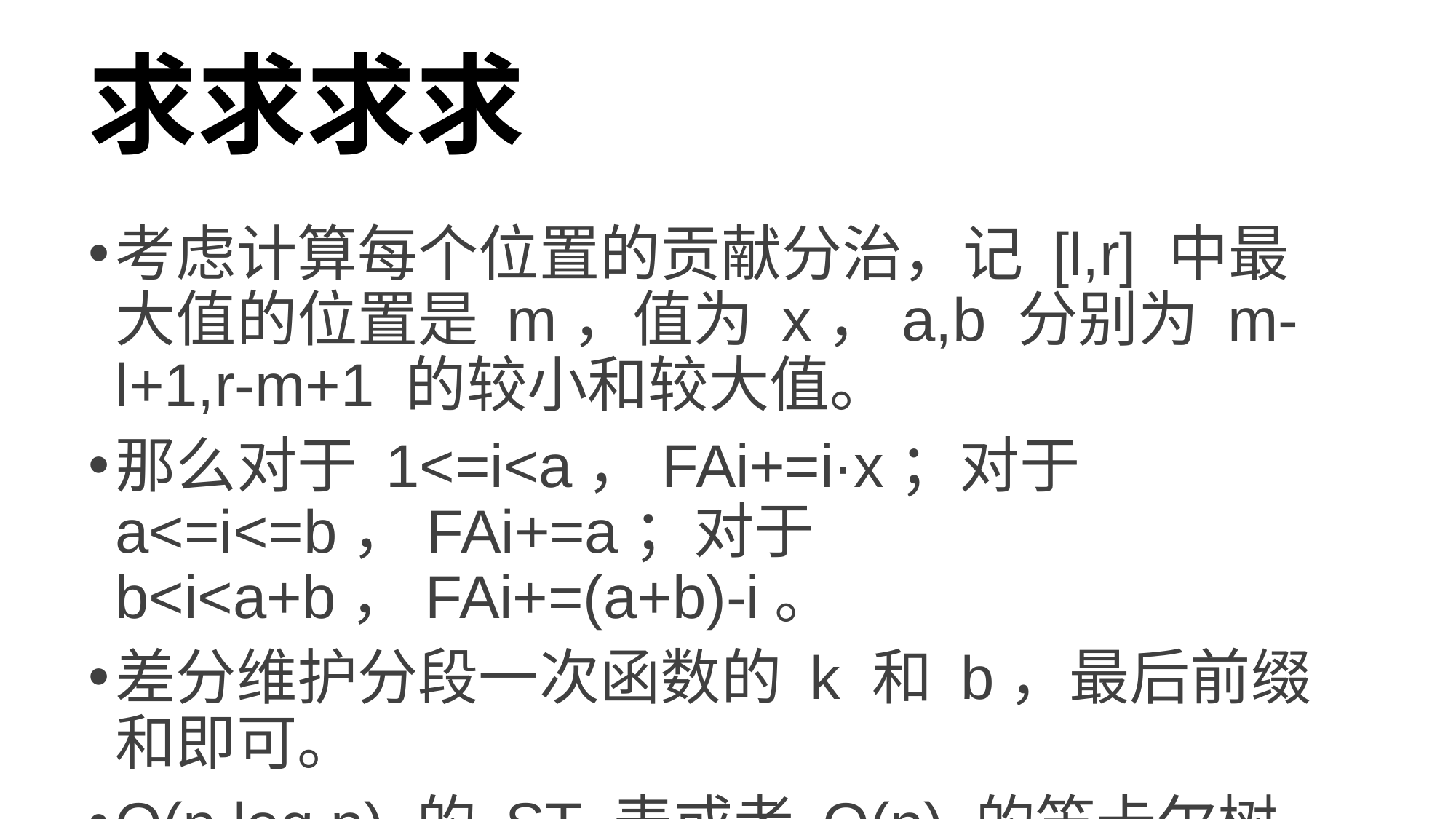

# 求求求求
考虑计算每个位置的贡献分治，记 [l,r] 中最大值的位置是 m，值为 x，a,b 分别为 m-l+1,r-m+1 的较小和较大值。
那么对于 1<=i<a，FAi+=i·x；对于 a<=i<=b，FAi+=a；对于 b<i<a+b，FAi+=(a+b)-i。
差分维护分段一次函数的 k 和 b，最后前缀和即可。
O(n log n) 的 ST 表或者 O(n) 的笛卡尔树。